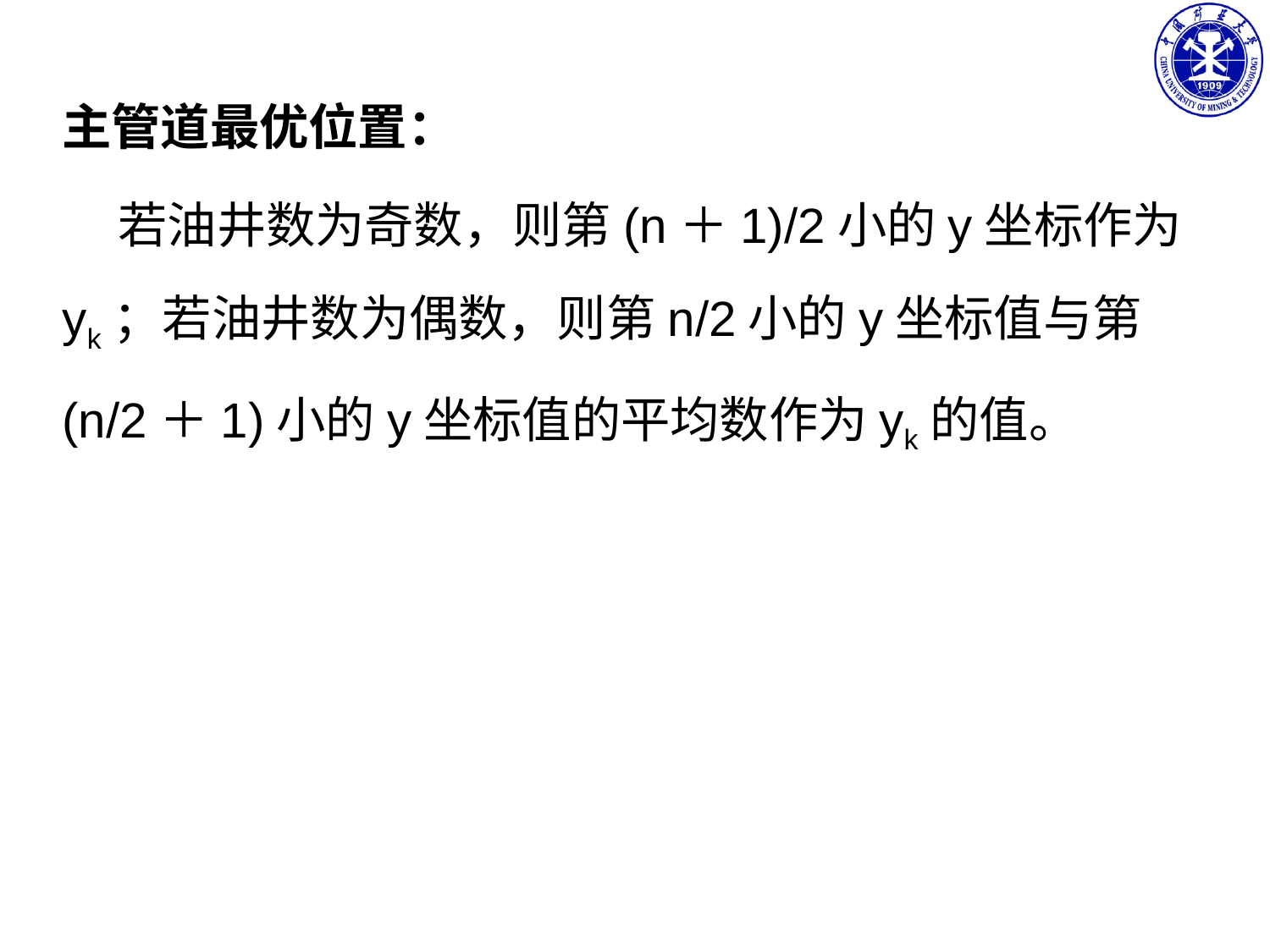

主管道最优位置：
    若油井数为奇数，则第(n＋1)/2小的y坐标作为yk；若油井数为偶数，则第n/2小的y坐标值与第(n/2＋1)小的y坐标值的平均数作为yk的值。